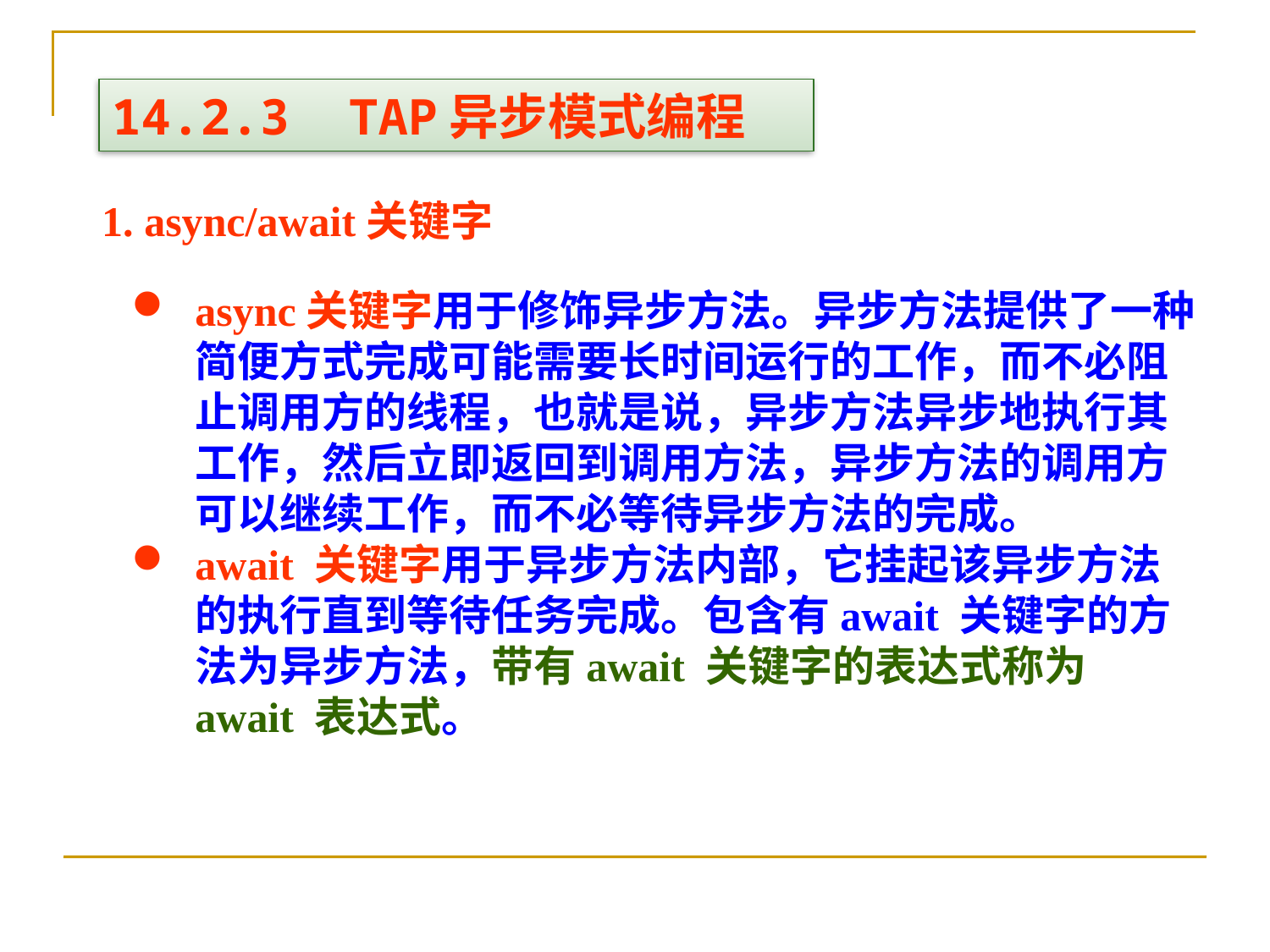

14.2.3  TAP异步模式编程
1. async/await关键字
async关键字用于修饰异步方法。异步方法提供了一种简便方式完成可能需要长时间运行的工作，而不必阻止调用方的线程，也就是说，异步方法异步地执行其工作，然后立即返回到调用方法，异步方法的调用方可以继续工作，而不必等待异步方法的完成。
await 关键字用于异步方法内部，它挂起该异步方法的执行直到等待任务完成。包含有await 关键字的方法为异步方法，带有await 关键字的表达式称为await 表达式。